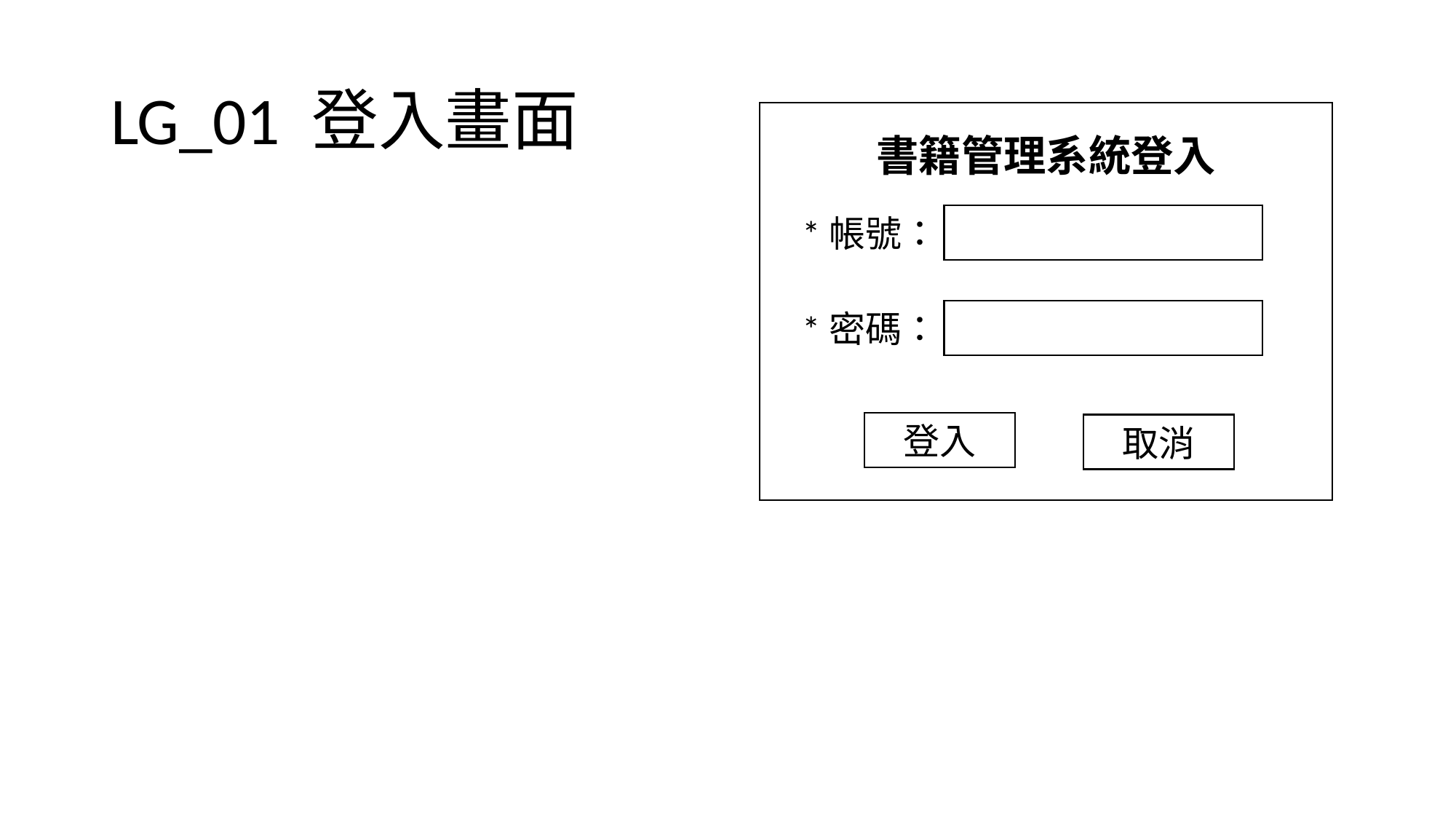

# LG_01 登入畫面

書籍管理系統登入
*帳號：

*密碼：

登入
取消